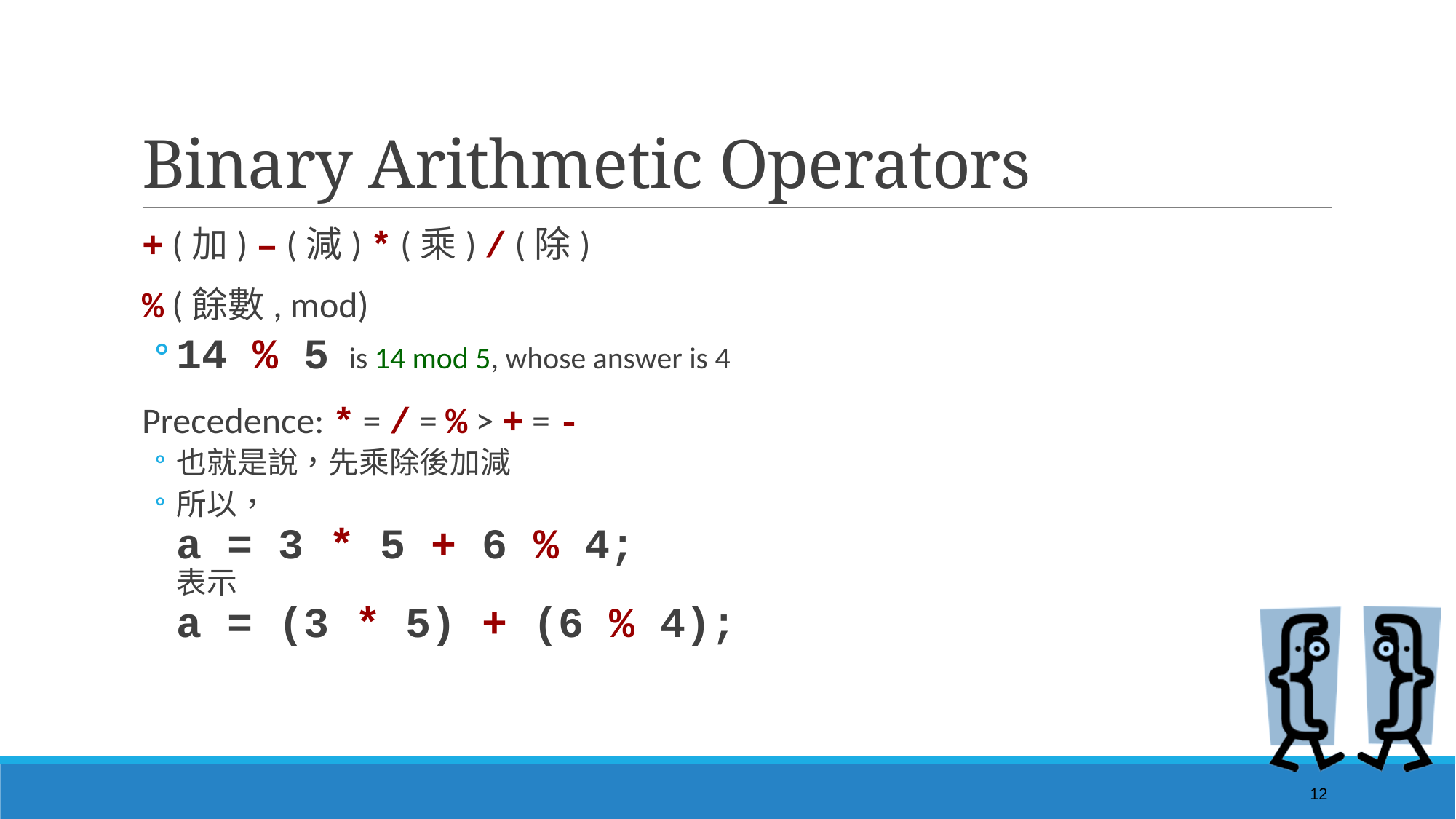

# Binary Arithmetic Operators
+ (加) – (減) * (乘) / (除)
% (餘數, mod)
14 % 5  is 14 mod 5, whose answer is 4
Precedence: * = / = % > + = -
也就是說，先乘除後加減
所以，
a = 3 * 5 + 6 % 4;
表示
a = (3 * 5) + (6 % 4);
12